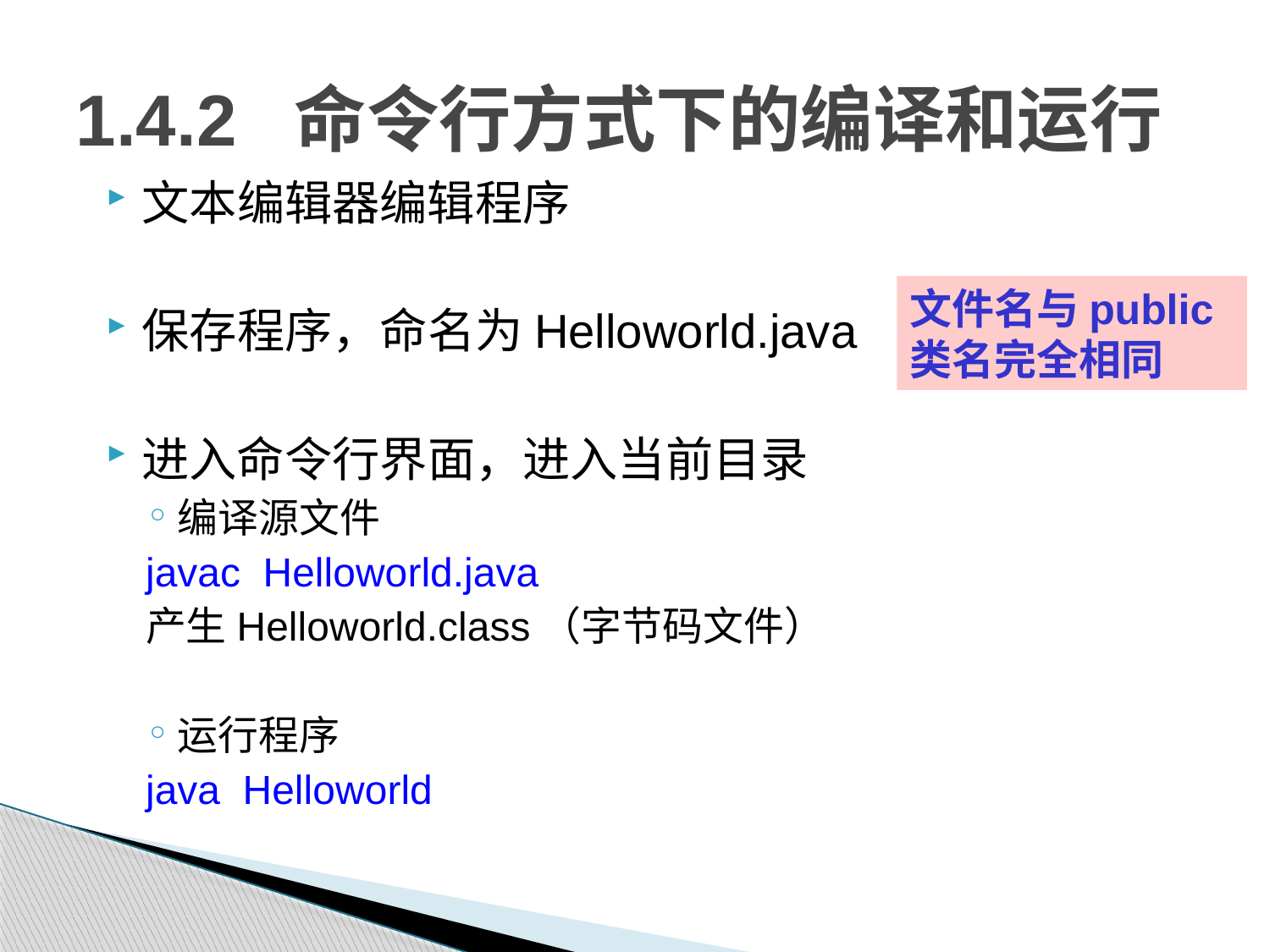

# 1.4.2  命令行方式下的编译和运行
文本编辑器编辑程序

保存程序，命名为Helloworld.java

进入命令行界面，进入当前目录
编译源文件
javac  Helloworld.java
产生Helloworld.class（字节码文件）

运行程序
java  Helloworld
文件名与public类名完全相同